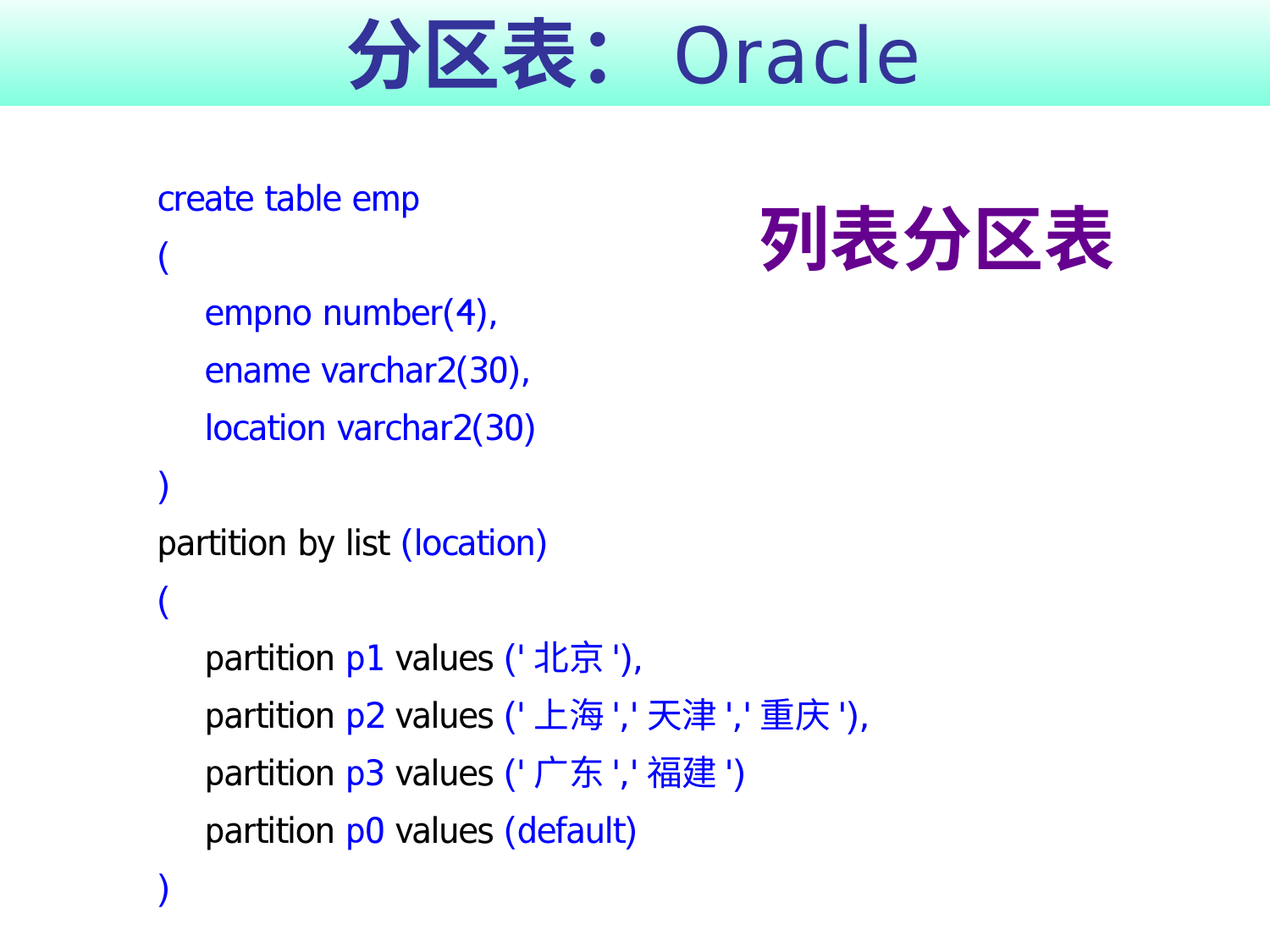

# 分区表：Oracle
create table emp
(
	empno number(4),
	ename varchar2(30),
	location varchar2(30)
)
partition by list (location)
(
	partition p1 values ('北京'),
	partition p2 values ('上海','天津','重庆'),
	partition p3 values ('广东','福建')
	partition p0 values (default)
)
列表分区表